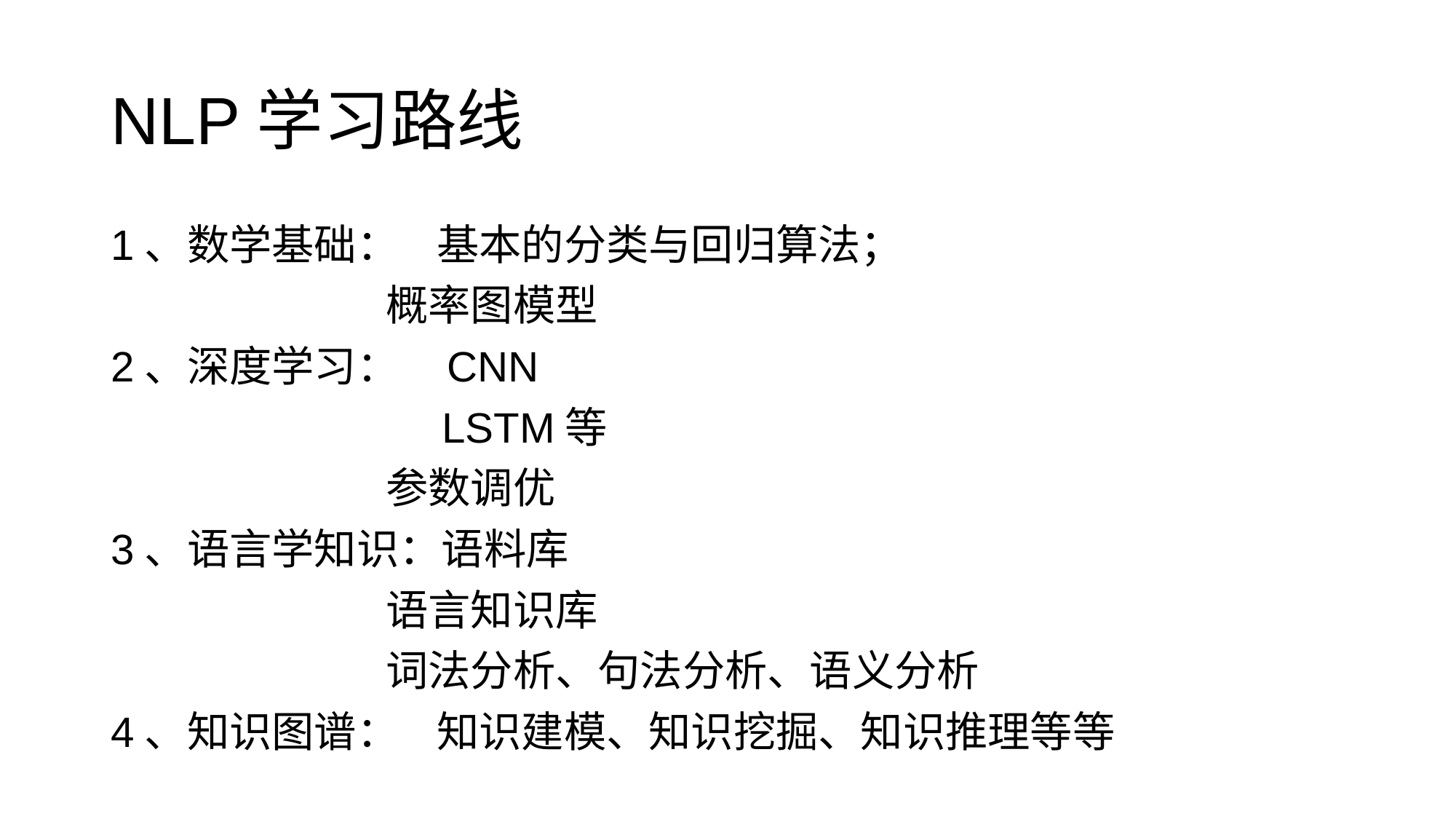

# NLP学习路线
1、数学基础：    基本的分类与回归算法；
                            概率图模型
2、深度学习：    CNN
                            LSTM等
                            参数调优
3、语言学知识：语料库
                            语言知识库
                            词法分析、句法分析、语义分析
4、知识图谱：    知识建模、知识挖掘、知识推理等等